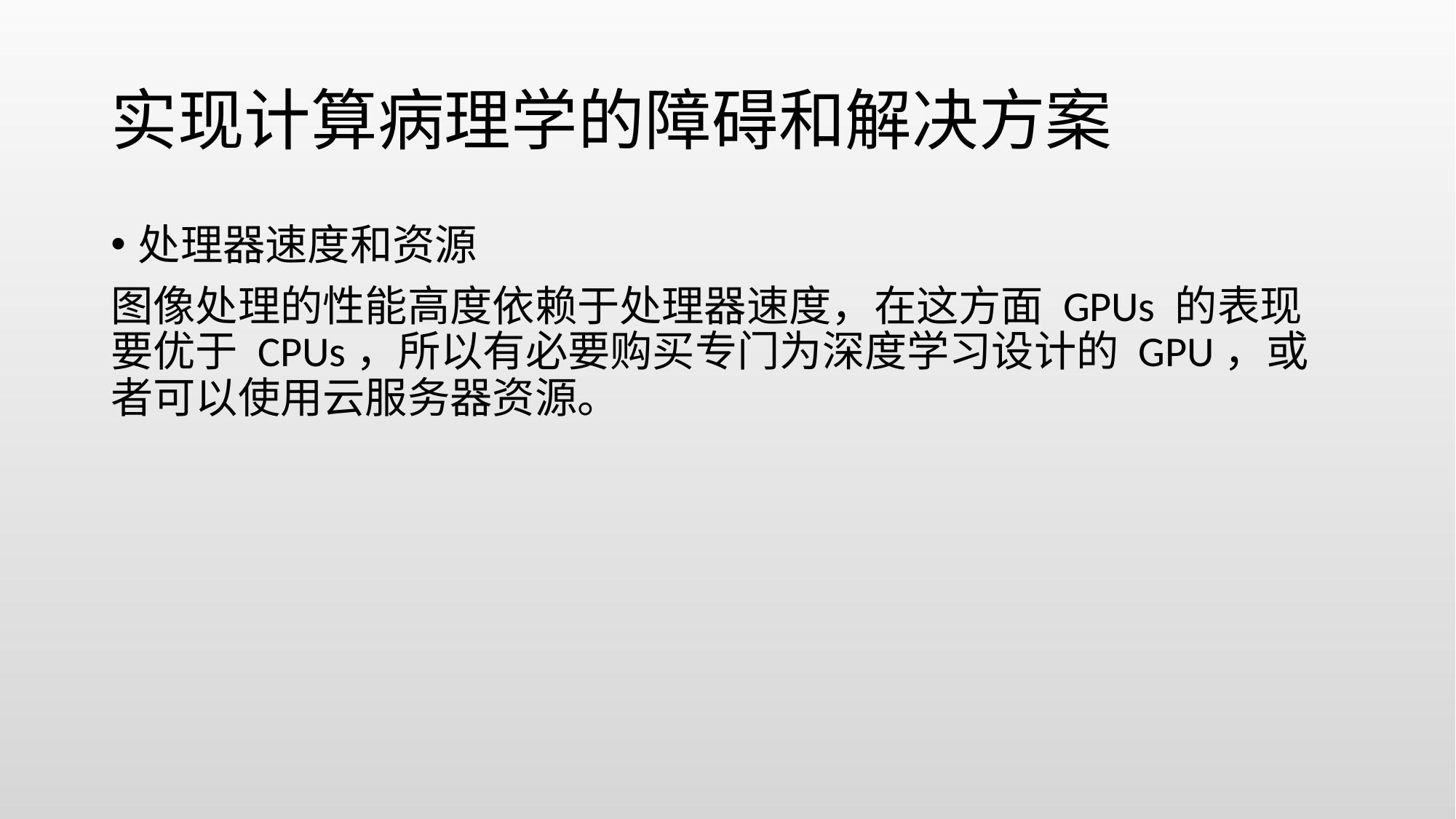

# 实现计算病理学的障碍和解决方案
处理器速度和资源
图像处理的性能高度依赖于处理器速度，在这方面 GPUs 的表现要优于 CPUs，所以有必要购买专门为深度学习设计的 GPU，或者可以使用云服务器资源。